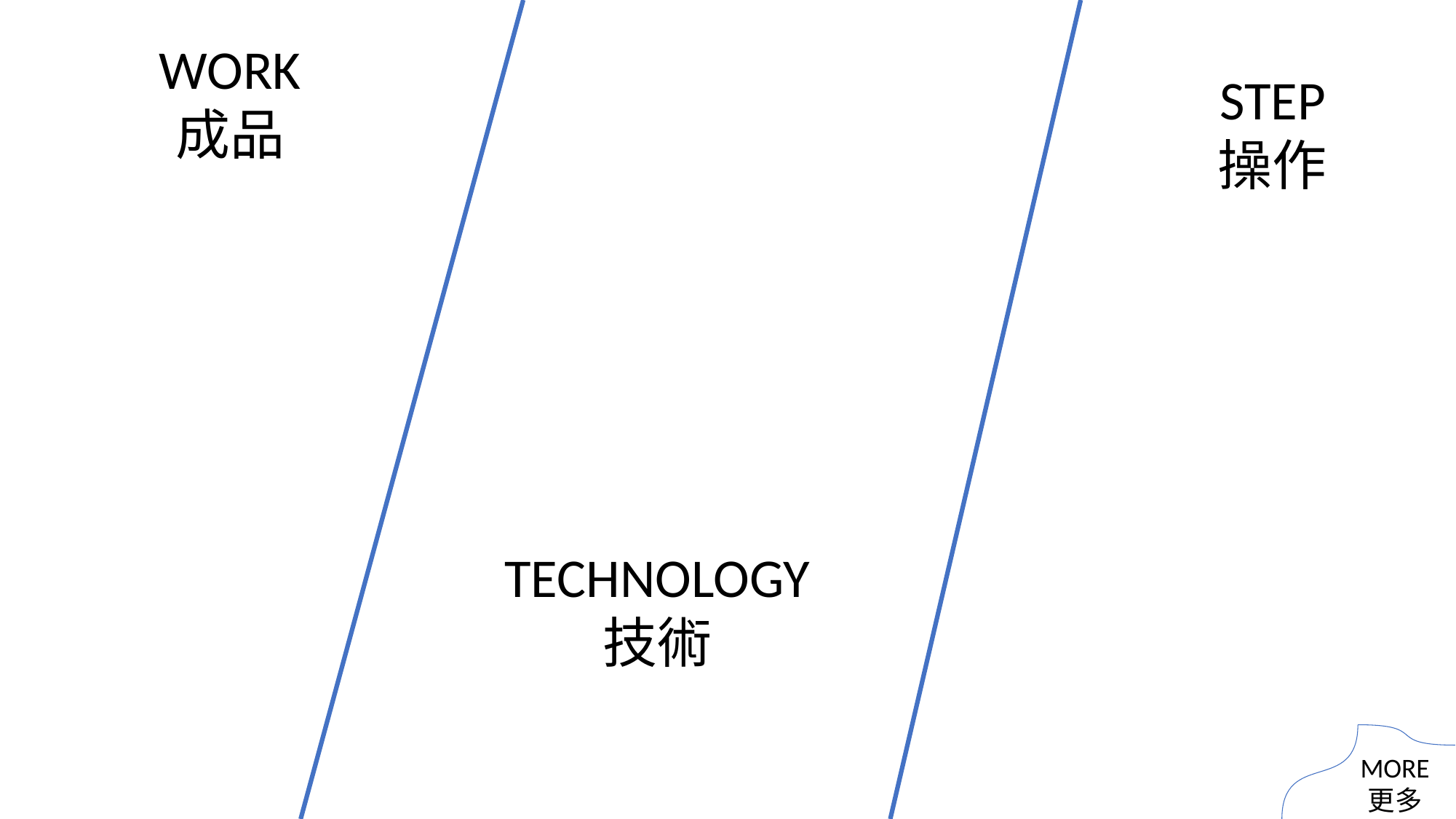

WORK
成品
STEP
操作
TECHNOLOGY
技術
MORE
更多